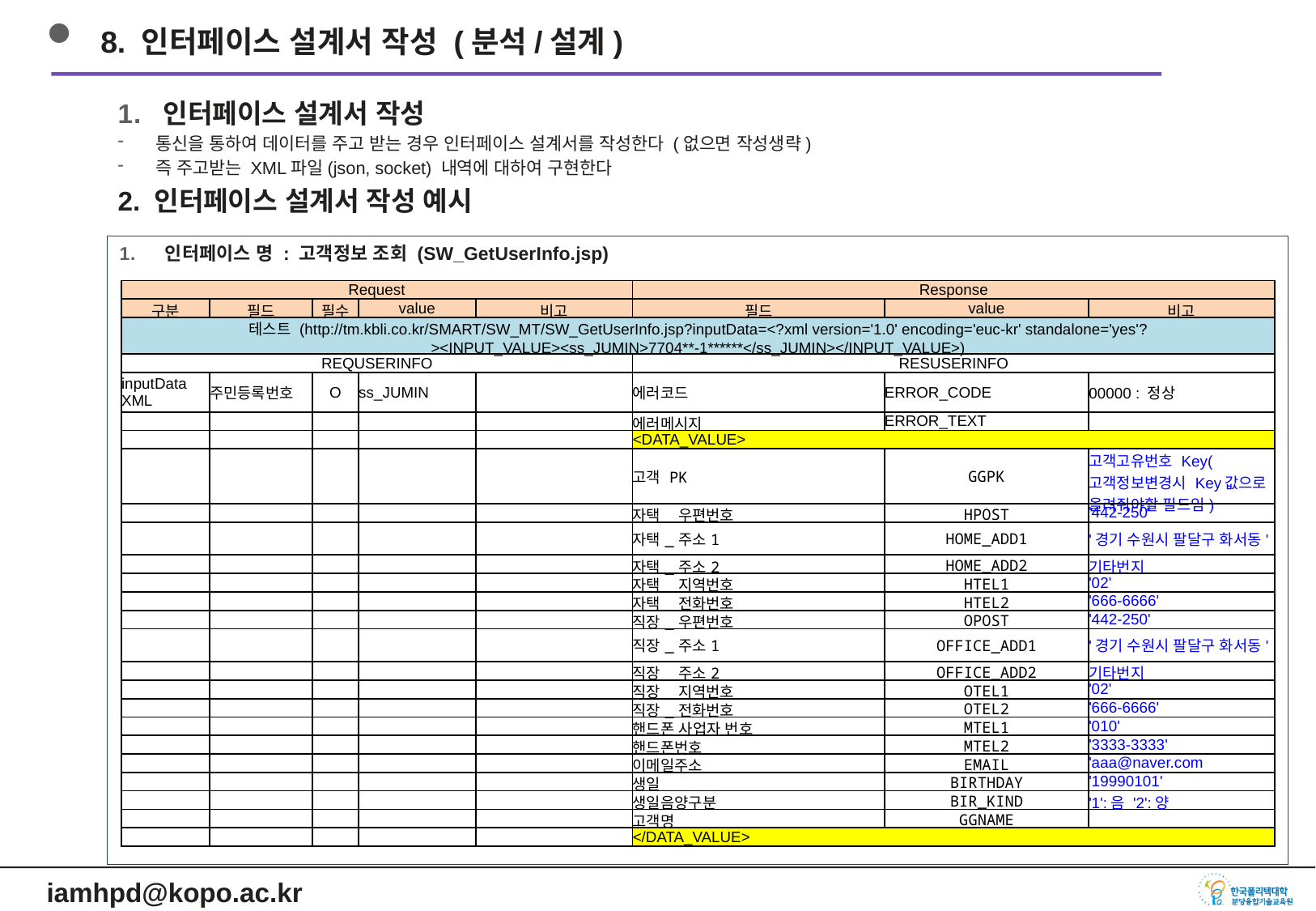

8. 인터페이스 설계서 작성 (분석/설계)
인터페이스 설계서 작성
통신을 통하여 데이터를 주고 받는 경우 인터페이스 설계서를 작성한다 (없으면 작성생략)
즉 주고받는 XML파일(json, socket) 내역에 대하여 구현한다
2. 인터페이스 설계서 작성 예시

인터페이스 명 : 고객정보 조회 (SW_GetUserInfo.jsp)
| Request |  |  |  |  | Response |  |  |
| --- | --- | --- | --- | --- | --- | --- | --- |
| 구분 | 필드 | 필수 | value | 비고 | 필드 | value | 비고 |
| 테스트 (http://tm.kbli.co.kr/SMART/SW\_MT/SW\_GetUserInfo.jsp?inputData=<?xml version='1.0' encoding='euc-kr' standalone='yes'?><INPUT\_VALUE><ss\_JUMIN>7704\*\*-1\*\*\*\*\*\*</ss\_JUMIN></INPUT\_VALUE>) |  |  |  |  |  |  |  |
| REQUSERINFO |  |  |  |  | RESUSERINFO |  |  |
| inputData XML | 주민등록번호 | O | ss\_JUMIN |  | 에러코드 | ERROR\_CODE | 00000 : 정상 |
|  |  |  |  |  | 에러메시지 | ERROR\_TEXT |  |
|  |  |  |  |  | <DATA\_VALUE> |  |  |
|  |  |  |  |  | 고객 PK | GGPK | 고객고유번호 Key(고객정보변경시 Key값으로 올려줘야할 필드임) |
|  |  |  |  |  | 자택\_우편번호 | HPOST | '442-250' |
|  |  |  |  |  | 자택\_주소1 | HOME\_ADD1 | '경기 수원시 팔달구 화서동' |
|  |  |  |  |  | 자택\_주소2 | HOME\_ADD2 | 기타번지 |
|  |  |  |  |  | 자택\_지역번호 | HTEL1 | '02' |
|  |  |  |  |  | 자택\_전화번호 | HTEL2 | '666-6666' |
|  |  |  |  |  | 직장\_우편번호 | OPOST | '442-250' |
|  |  |  |  |  | 직장\_주소1 | OFFICE\_ADD1 | '경기 수원시 팔달구 화서동' |
|  |  |  |  |  | 직장\_주소2 | OFFICE\_ADD2 | 기타번지 |
|  |  |  |  |  | 직장\_지역번호 | OTEL1 | '02' |
|  |  |  |  |  | 직장\_전화번호 | OTEL2 | '666-6666' |
|  |  |  |  |  | 핸드폰 사업자 번호 | MTEL1 | '010' |
|  |  |  |  |  | 핸드폰번호 | MTEL2 | '3333-3333' |
|  |  |  |  |  | 이메일주소 | EMAIL | 'aaa@naver.com |
|  |  |  |  |  | 생일 | BIRTHDAY | '19990101' |
|  |  |  |  |  | 생일음양구분 | BIR\_KIND | '1':음 '2':양 |
|  |  |  |  |  | 고객명 | GGNAME |  |
|  |  |  |  |  | </DATA\_VALUE> |  |  |